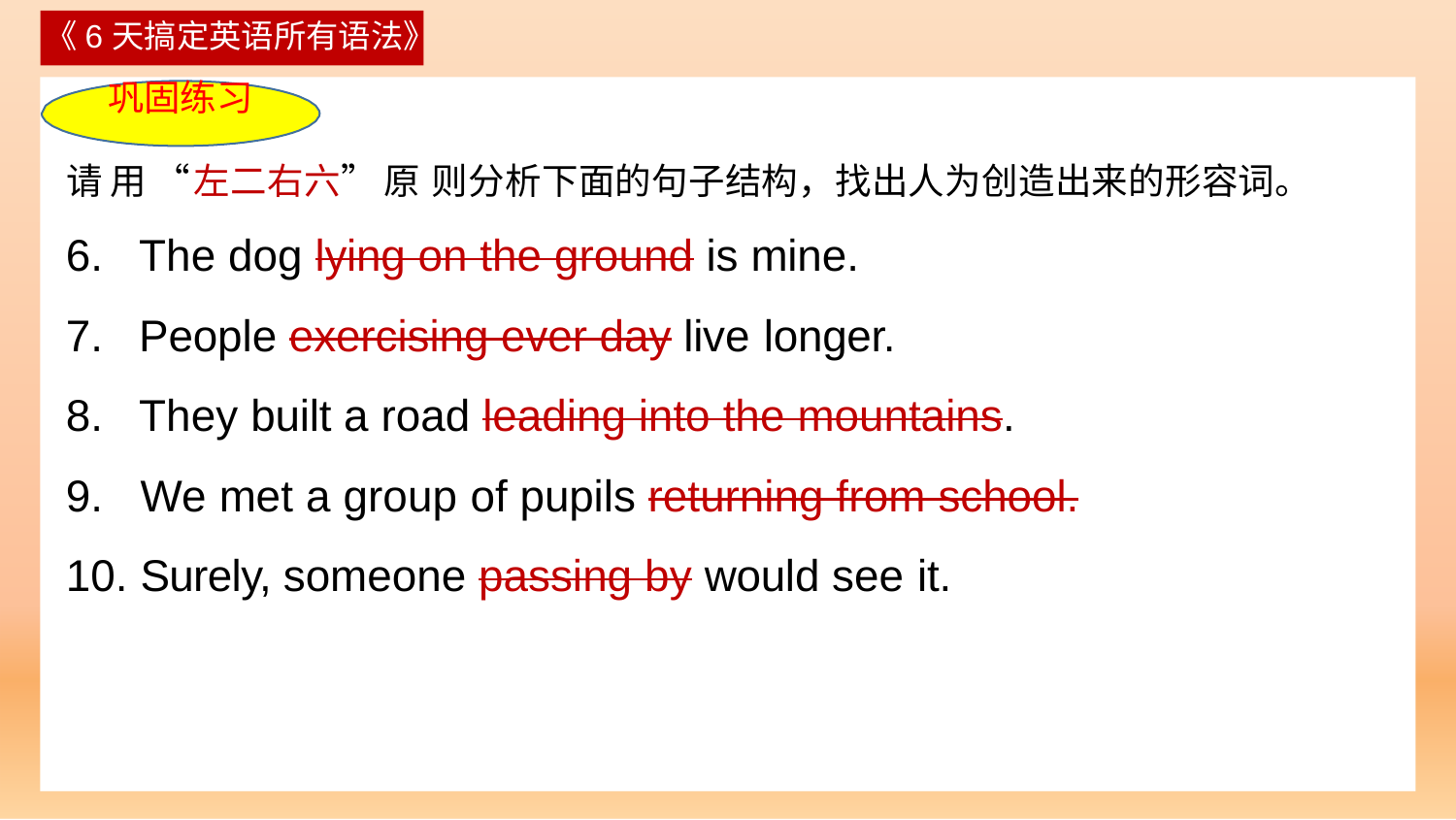

《6天搞定英语所有语法》

巩固练习
请用“左二右六”原则分析下面的句子结构，找出人为创造出来的形容词。
The dog lying on the ground is mine.
People exercising ever day live longer.
They built a road leading into the mountains.
We met a group of pupils returning from school.
Surely, someone passing by would see it.